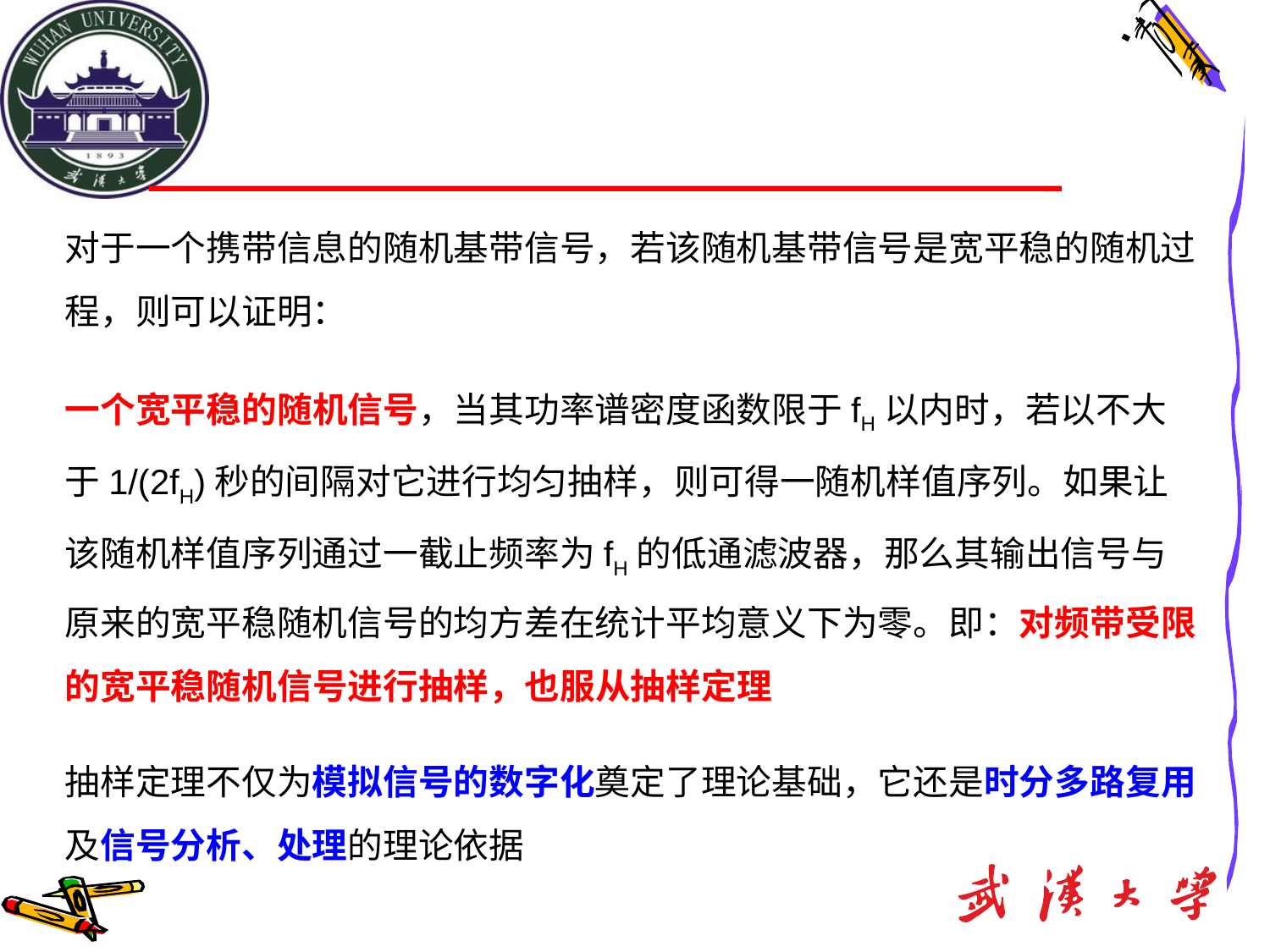

对于一个携带信息的随机基带信号，若该随机基带信号是宽平稳的随机过程，则可以证明：

一个宽平稳的随机信号，当其功率谱密度函数限于fH以内时，若以不大于1/(2fH)秒的间隔对它进行均匀抽样，则可得一随机样值序列。如果让该随机样值序列通过一截止频率为fH的低通滤波器，那么其输出信号与原来的宽平稳随机信号的均方差在统计平均意义下为零。即：对频带受限的宽平稳随机信号进行抽样，也服从抽样定理

抽样定理不仅为模拟信号的数字化奠定了理论基础，它还是时分多路复用及信号分析、处理的理论依据